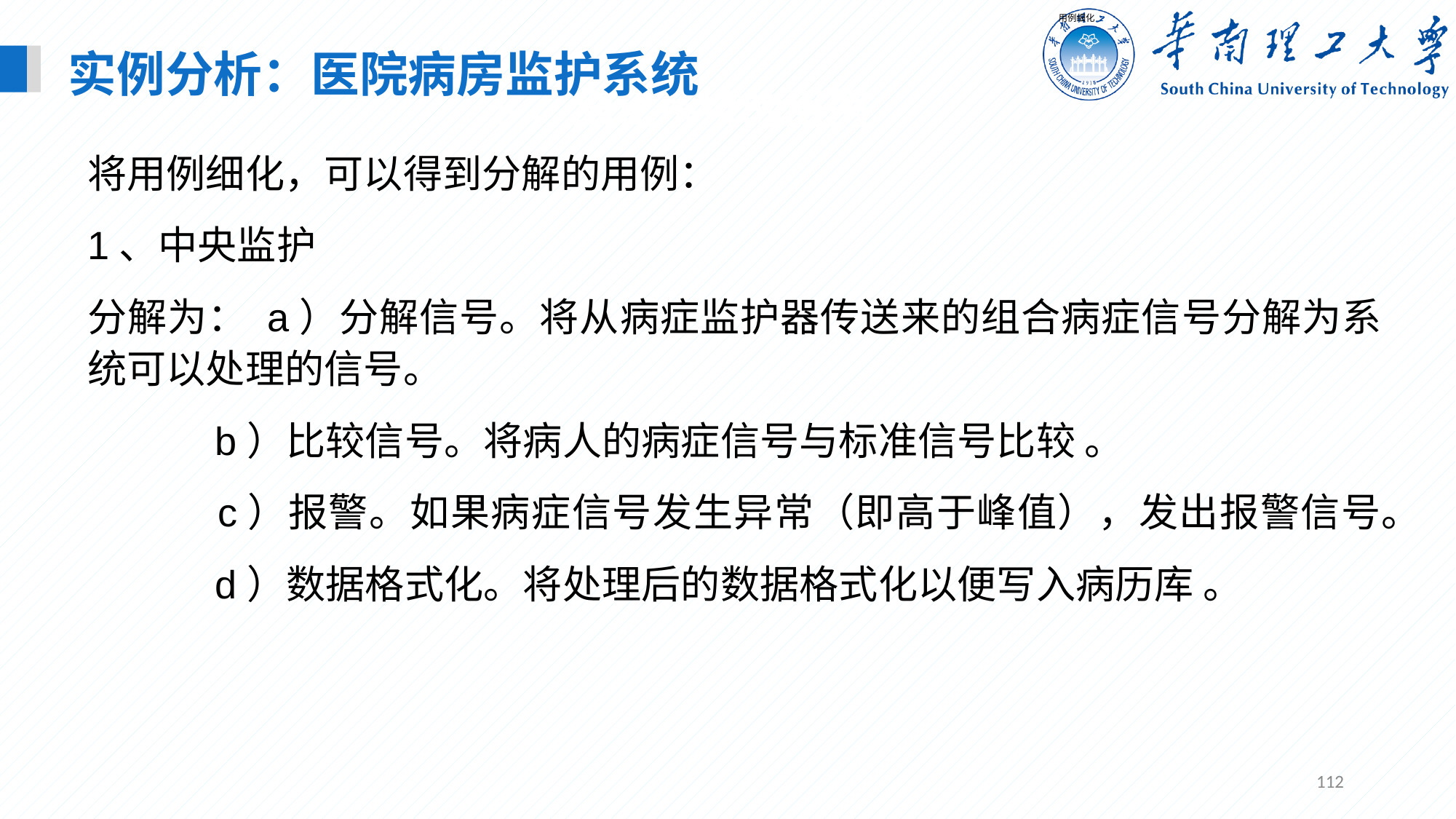

# 用例细化
实例分析：医院病房监护系统
3、细化系统的用例
将用例细化，可以得到分解的用例：
1、中央监护
分解为： a）分解信号。将从病症监护器传送来的组合病症信号分解为系统可以处理的信号。
　　　b）比较信号。将病人的病症信号与标准信号比较 。
　　    c）报警。如果病症信号发生异常（即高于峰值），发出报警信号。
　　　d）数据格式化。将处理后的数据格式化以便写入病历库 。
112